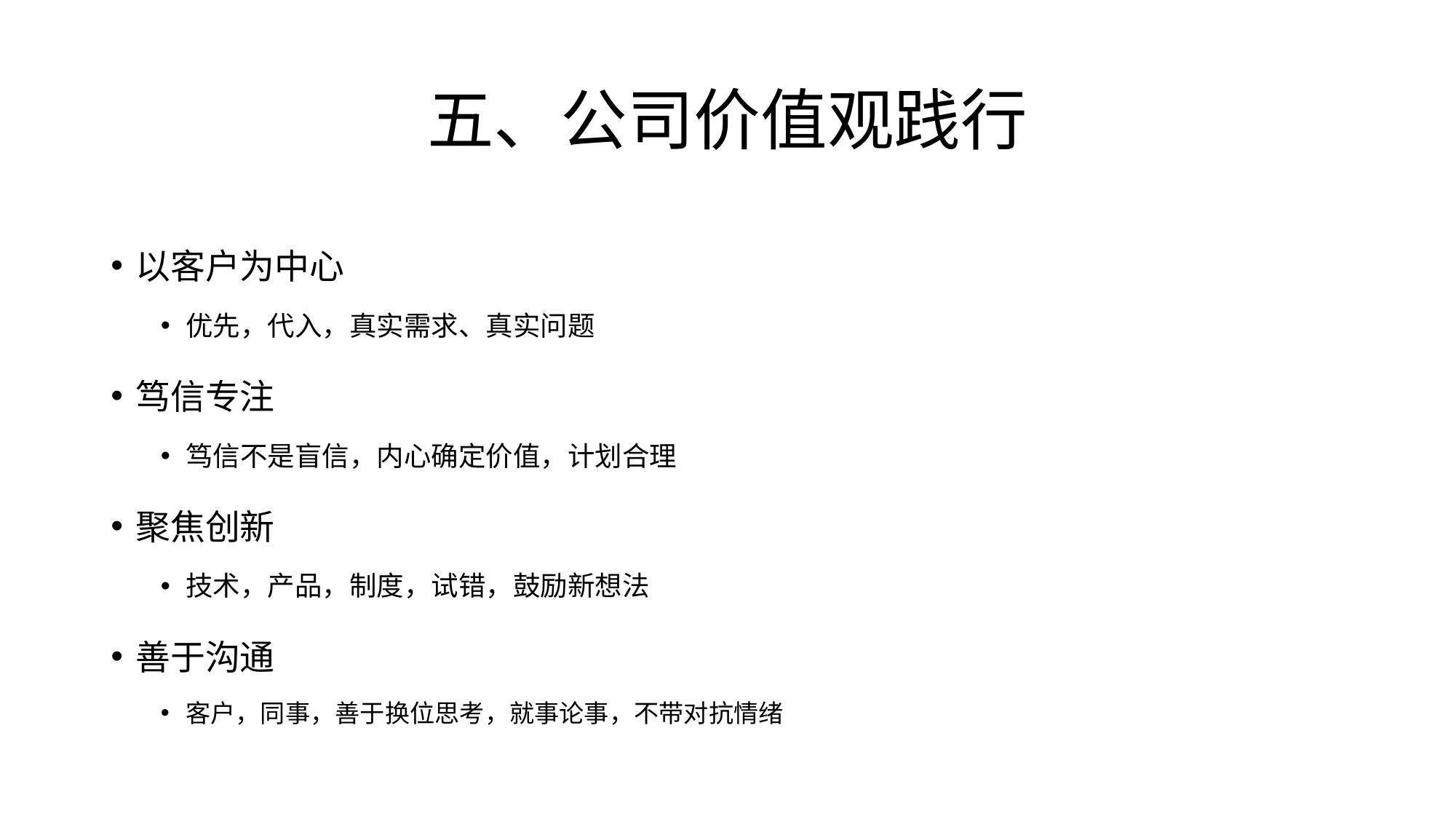

# 五、公司价值观践行
以客户为中心
优先，代入，真实需求、真实问题
笃信专注
笃信不是盲信，内心确定价值，计划合理
聚焦创新
技术，产品，制度，试错，鼓励新想法
善于沟通
客户，同事，善于换位思考，就事论事，不带对抗情绪